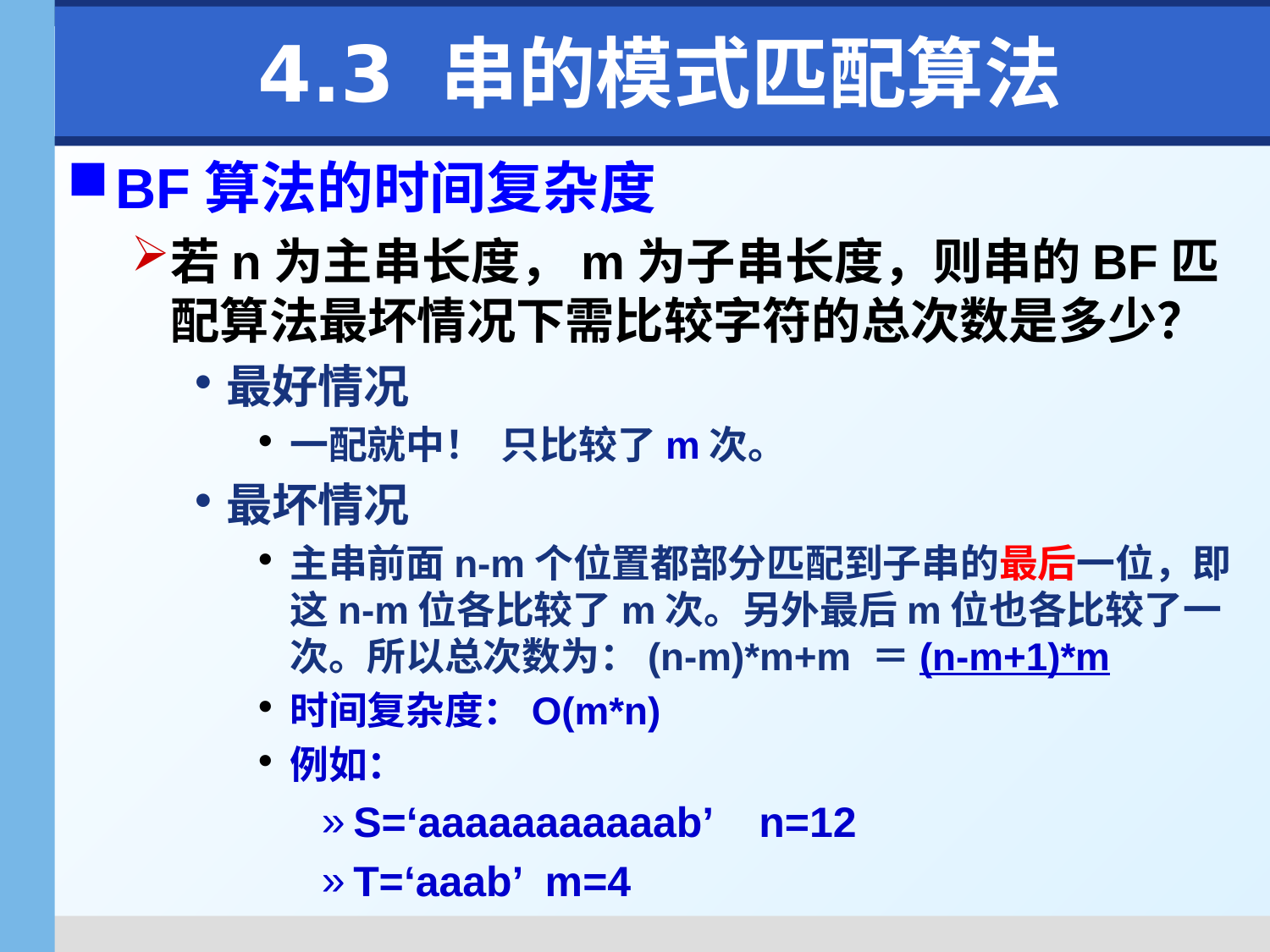

# 4.3 串的模式匹配算法
BF算法的时间复杂度
若n为主串长度，m为子串长度，则串的BF匹配算法最坏情况下需比较字符的总次数是多少？
最好情况
一配就中！  只比较了m次。
最坏情况
主串前面n-m个位置都部分匹配到子串的最后一位，即这n-m位各比较了m次。另外最后m位也各比较了一次。所以总次数为：(n-m)*m+m ＝(n-m+1)*m
时间复杂度：O(m*n)
例如：
S=‘aaaaaaaaaaab’    n=12
T=‘aaab’  m=4